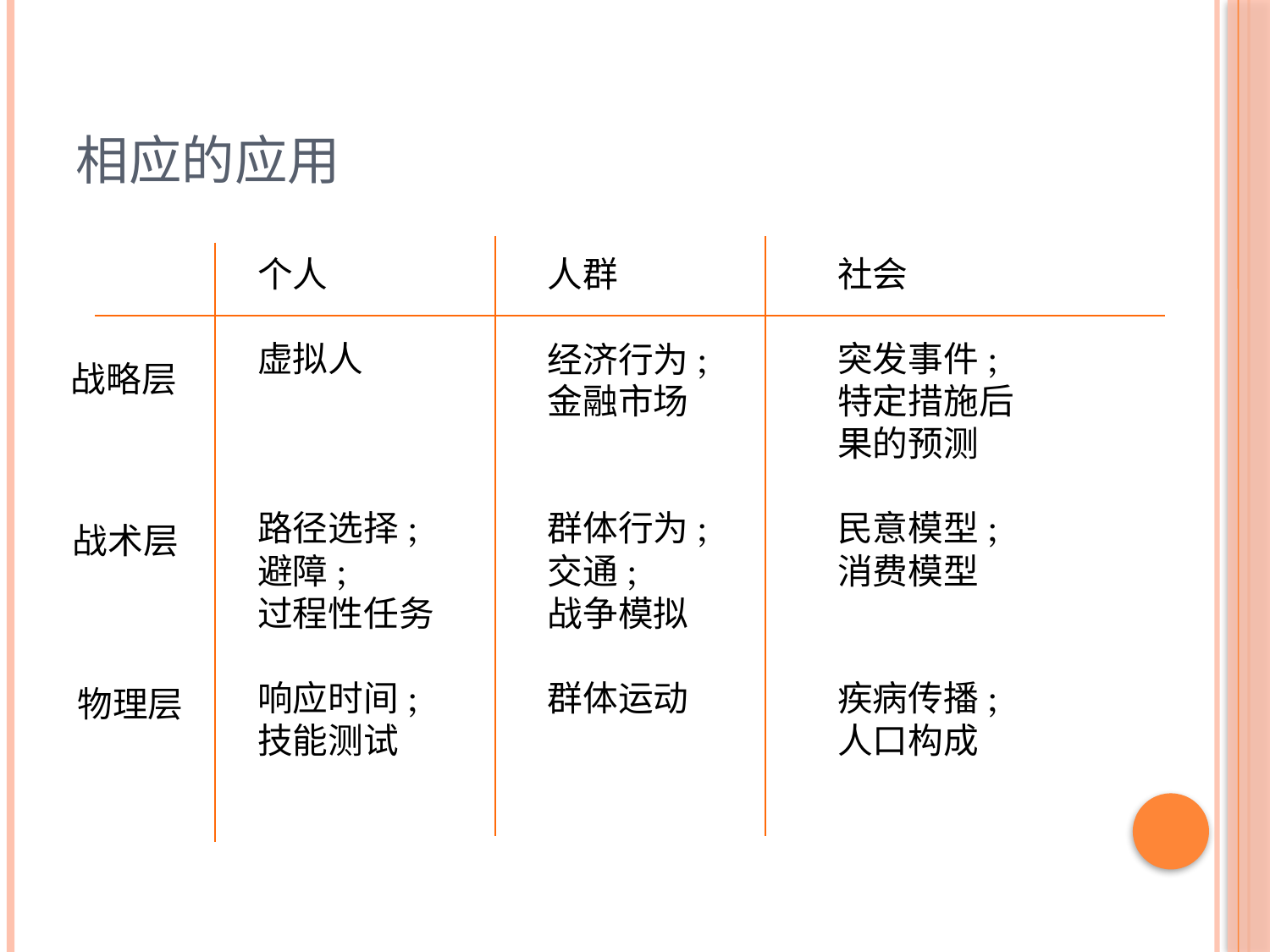

# 相应的应用
个人

虚拟人

路径选择;
避障;
过程性任务

响应时间;
技能测试
人群

经济行为;
金融市场

群体行为;
交通;
战争模拟

群体运动
社会

突发事件;
特定措施后果的预测

民意模型;
消费模型

疾病传播;
人口构成
战略层
战术层
物理层